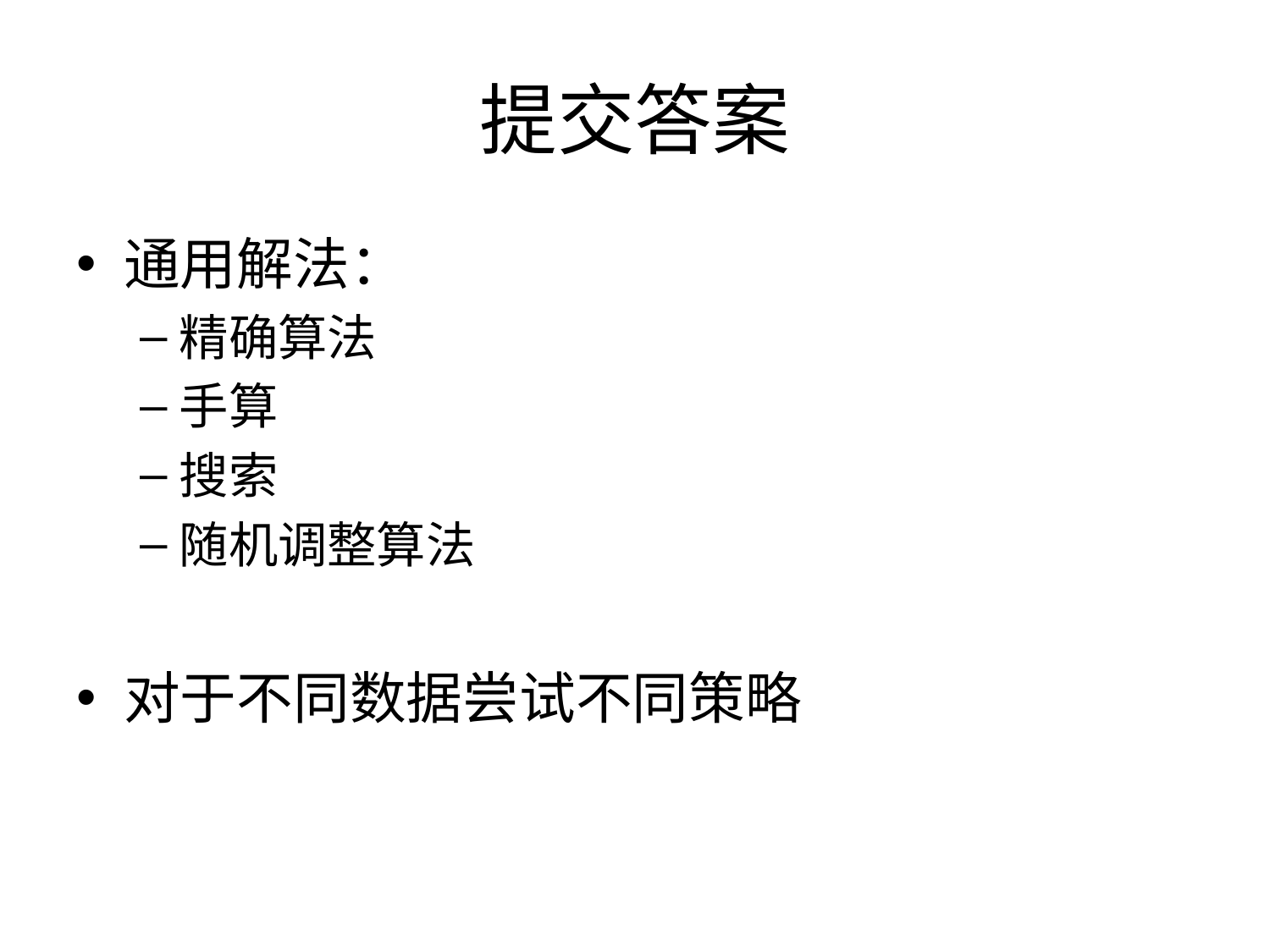

# 提交答案
通用解法：
精确算法
手算
搜索
随机调整算法

对于不同数据尝试不同策略